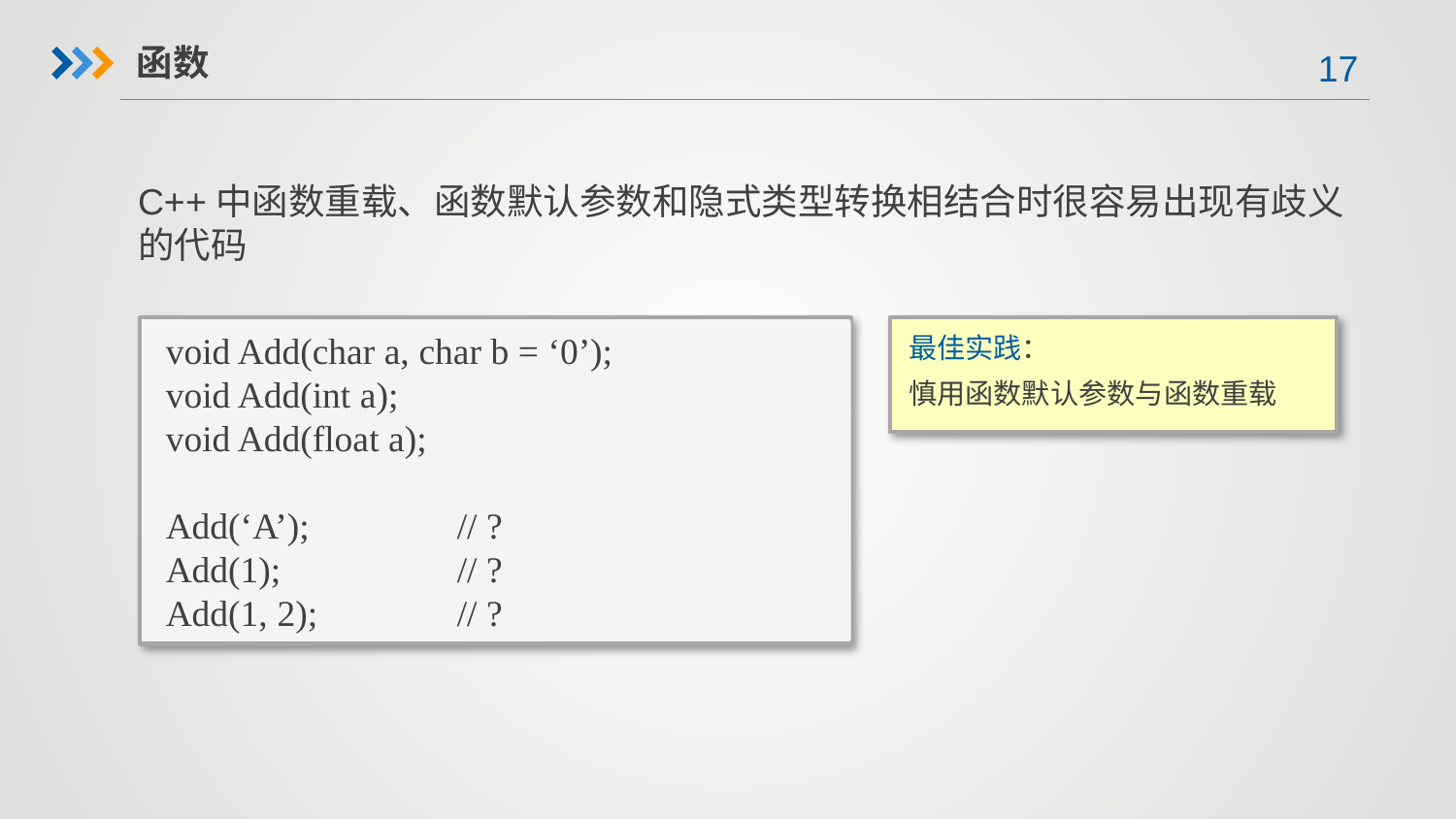

函数
C++中函数重载、函数默认参数和隐式类型转换相结合时很容易出现有歧义的代码

void Add(char a, char b = ‘0’);
void Add(int a);
void Add(float a);

Add(‘A’);		// ?
Add(1);		// ?
Add(1, 2);	// ?

最佳实践：
慎用函数默认参数与函数重载